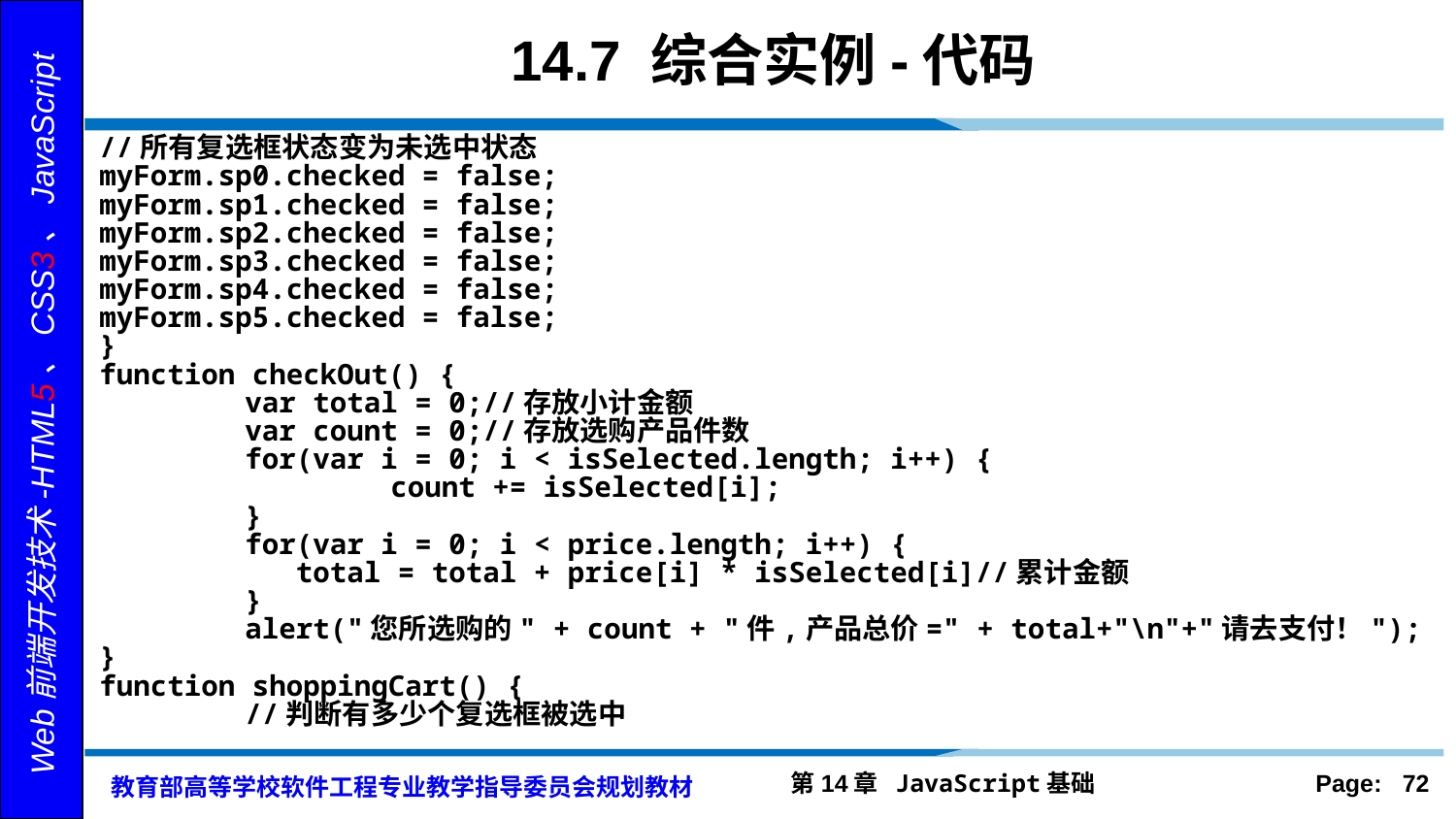

14.7 综合实例-代码
//所有复选框状态变为未选中状态
myForm.sp0.checked = false;
myForm.sp1.checked = false;
myForm.sp2.checked = false;
myForm.sp3.checked = false;
myForm.sp4.checked = false;
myForm.sp5.checked = false;
}
function checkOut() {
	var total = 0;//存放小计金额
	var count = 0;//存放选购产品件数
	for(var i = 0; i < isSelected.length; i++) {
		count += isSelected[i];
	}
	for(var i = 0; i < price.length; i++) {
	   total = total + price[i] * isSelected[i]//累计金额
	}
	alert("您所选购的" + count + "件,产品总价=" + total+"\n"+"请去支付！");
}
function shoppingCart() {
	//判断有多少个复选框被选中